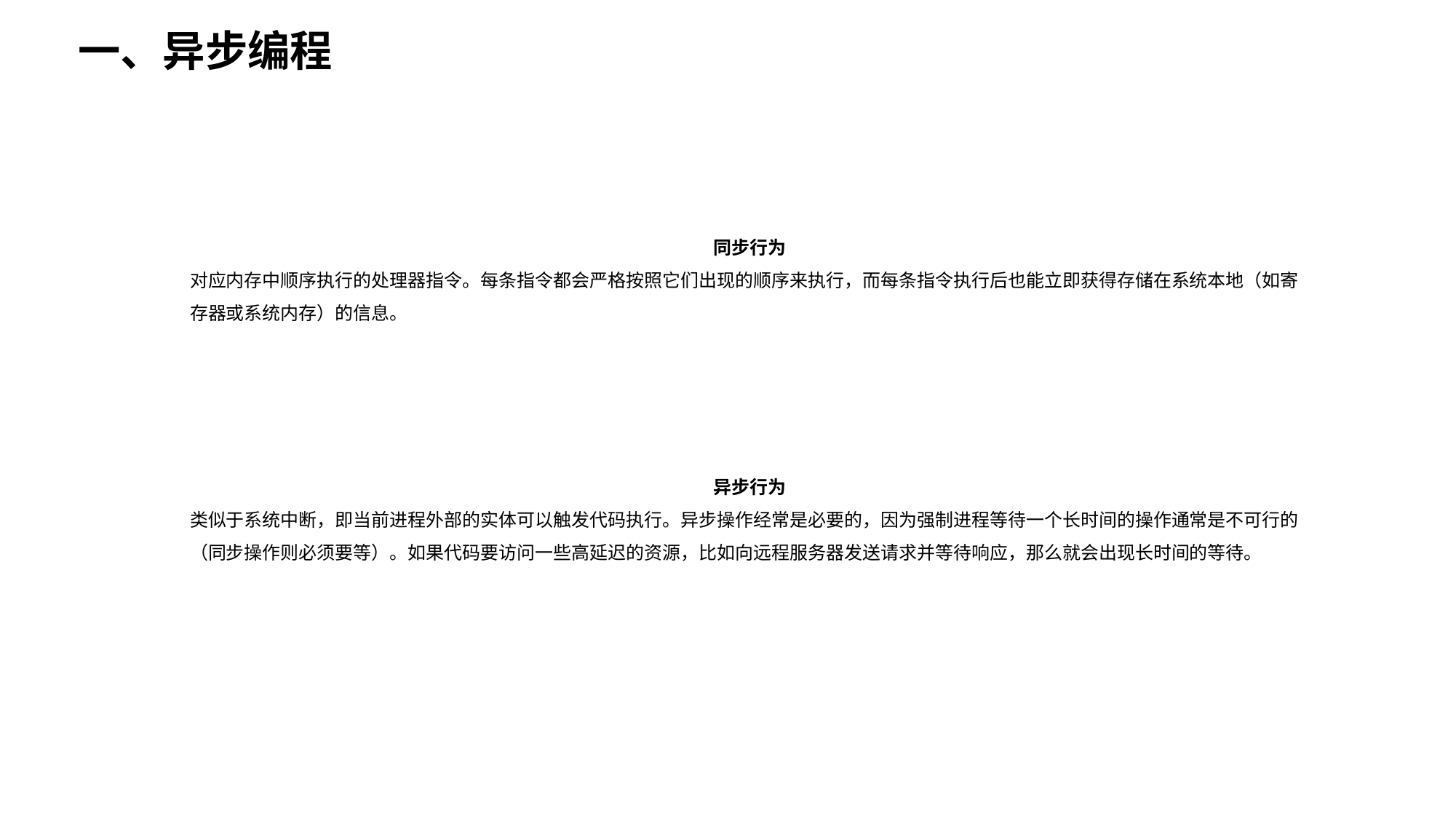

一、异步编程
同步行为
对应内存中顺序执行的处理器指令。每条指令都会严格按照它们出现的顺序来执行，而每条指令执行后也能立即获得存储在系统本地（如寄存器或系统内存）的信息。
异步行为
类似于系统中断，即当前进程外部的实体可以触发代码执行。异步操作经常是必要的，因为强制进程等待一个长时间的操作通常是不可行的（同步操作则必须要等）。如果代码要访问一些高延迟的资源，比如向远程服务器发送请求并等待响应，那么就会出现长时间的等待。